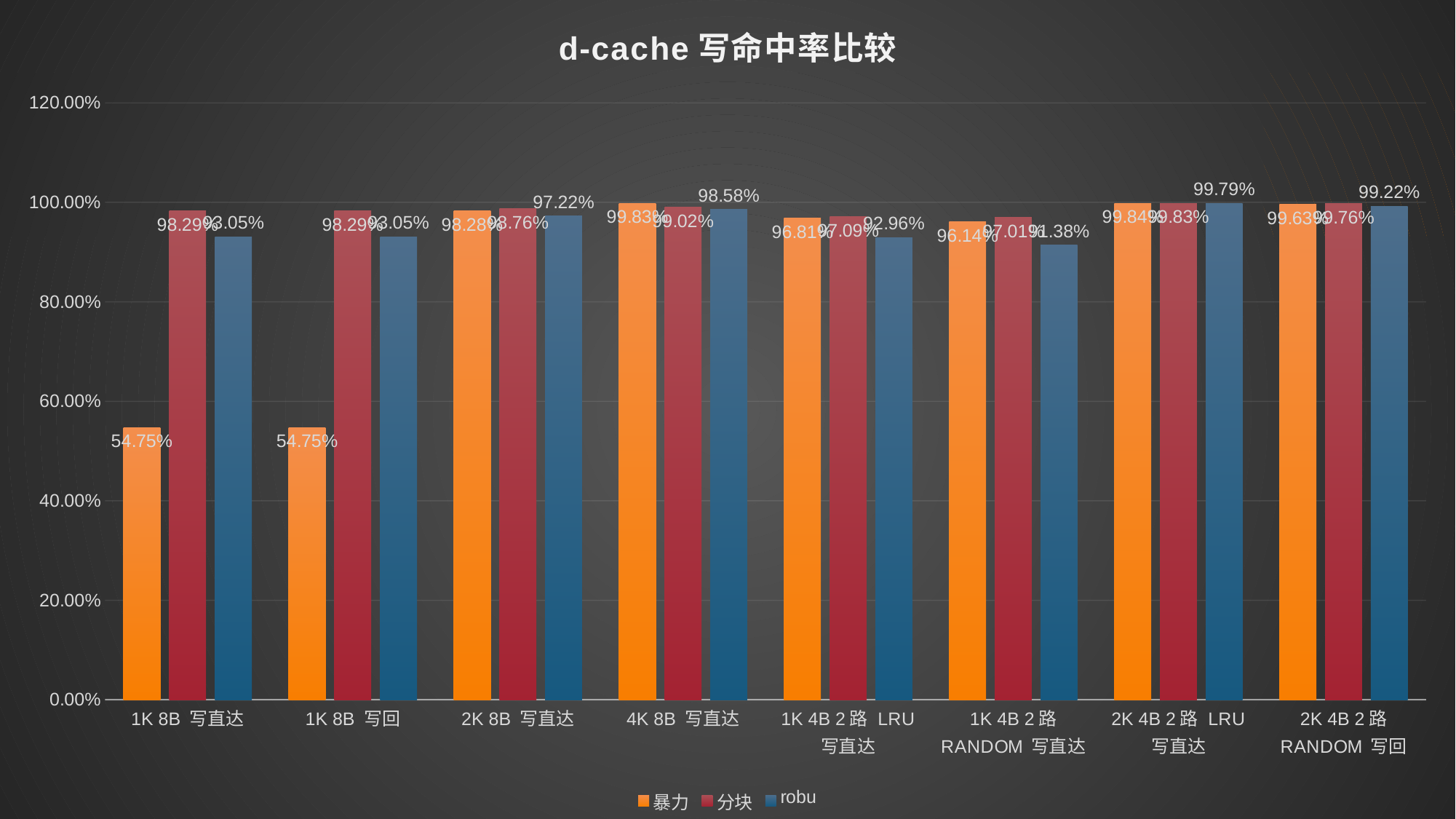

### Chart: d-cache写命中率比较

| Category | 暴力 | 分块 | robu |
|---|---|---|---|
| 1K 8B 写直达 | 0.5475 | 0.9829 | 0.9305 |
| 1K 8B 写回 | 0.5475 | 0.9829 | 0.9305 |
| 2K 8B 写直达 | 0.9828 | 0.9876 | 0.9722 |
| 4K 8B 写直达 | 0.9983 | 0.9902 | 0.9858 |
| 1K 4B 2路 LRU 写直达 | 0.9681 | 0.9709 | 0.9296 |
| 1K 4B 2路 RANDOM 写直达 | 0.9614 | 0.9701 | 0.9138 |
| 2K 4B 2路 LRU 写直达 | 0.9984 | 0.9983 | 0.9979 |
| 2K 4B 2路 RANDOM 写回 | 0.9963 | 0.9976 | 0.9922 |